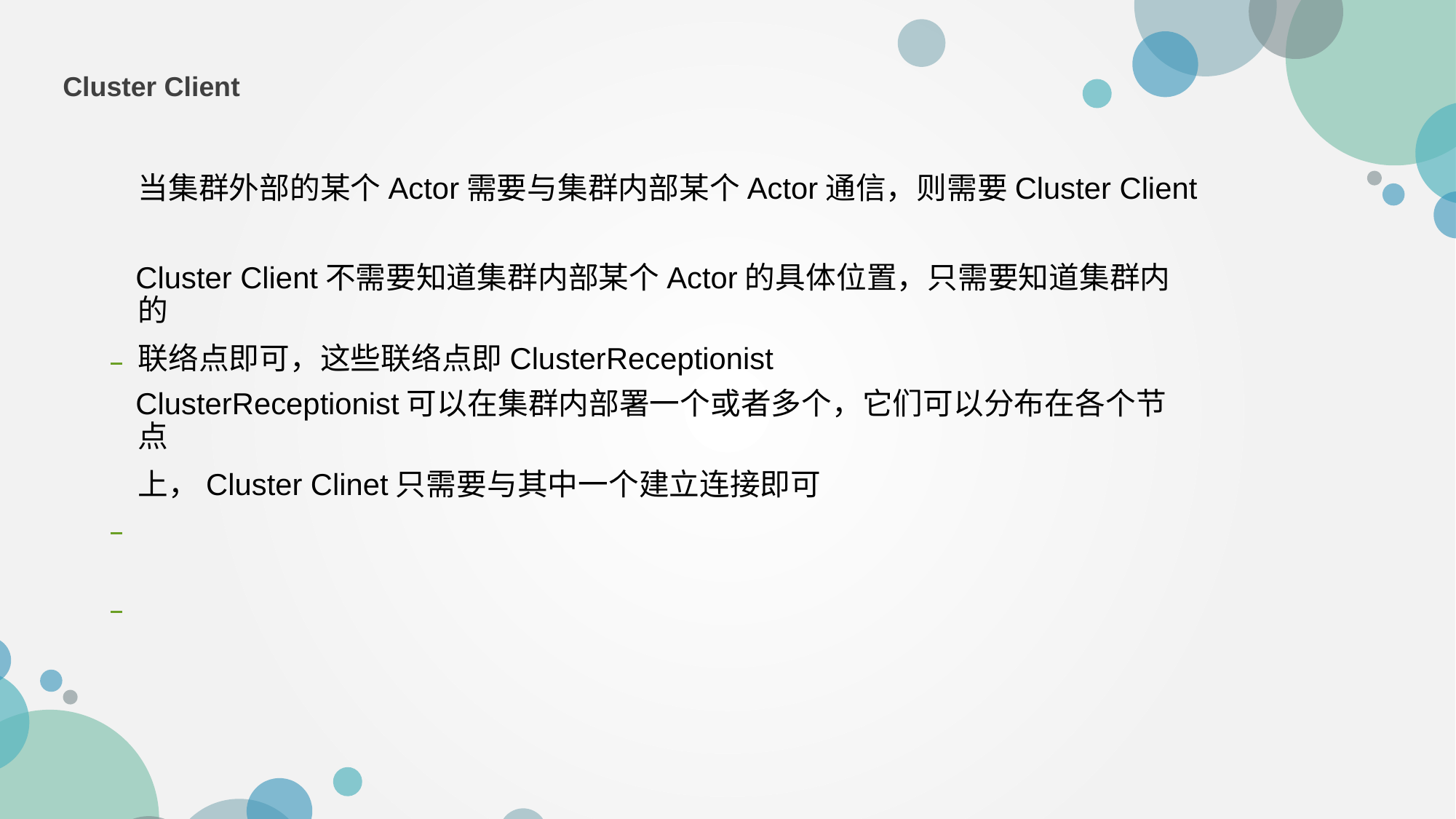

Cluster Client
   当集群外部的某个Actor需要与集群内部某个Actor通信，则需要Cluster Client

   Cluster Client不需要知道集群内部某个Actor的具体位置，只需要知道集群内的
   联络点即可，这些联络点即ClusterReceptionist

   ClusterReceptionist可以在集群内部署一个或者多个，它们可以分布在各个节点
   上，Cluster Clinet只需要与其中一个建立连接即可